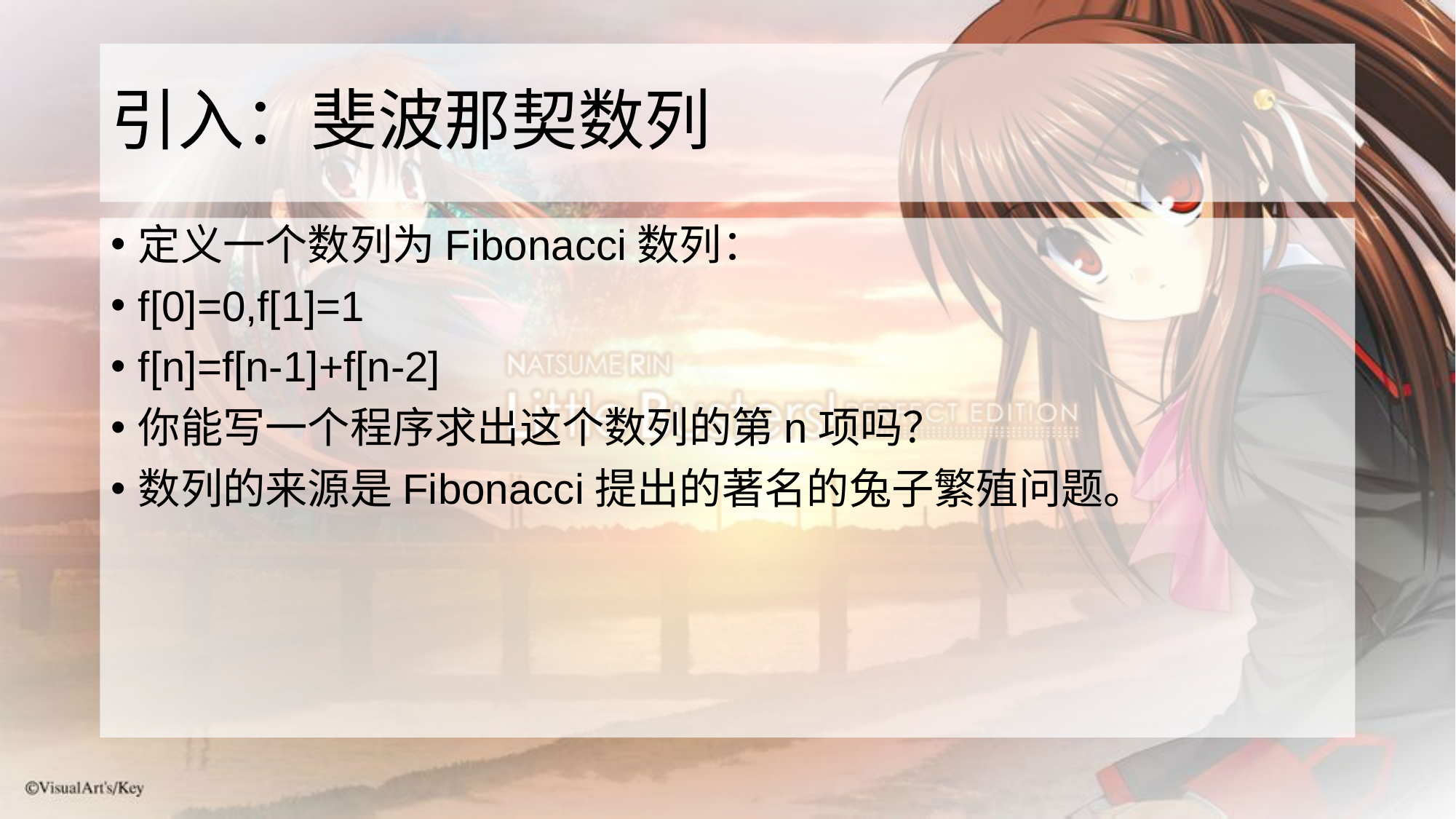

# 引入：斐波那契数列
定义一个数列为Fibonacci数列：
f[0]=0,f[1]=1
f[n]=f[n-1]+f[n-2]
你能写一个程序求出这个数列的第n项吗？
数列的来源是Fibonacci提出的著名的兔子繁殖问题。